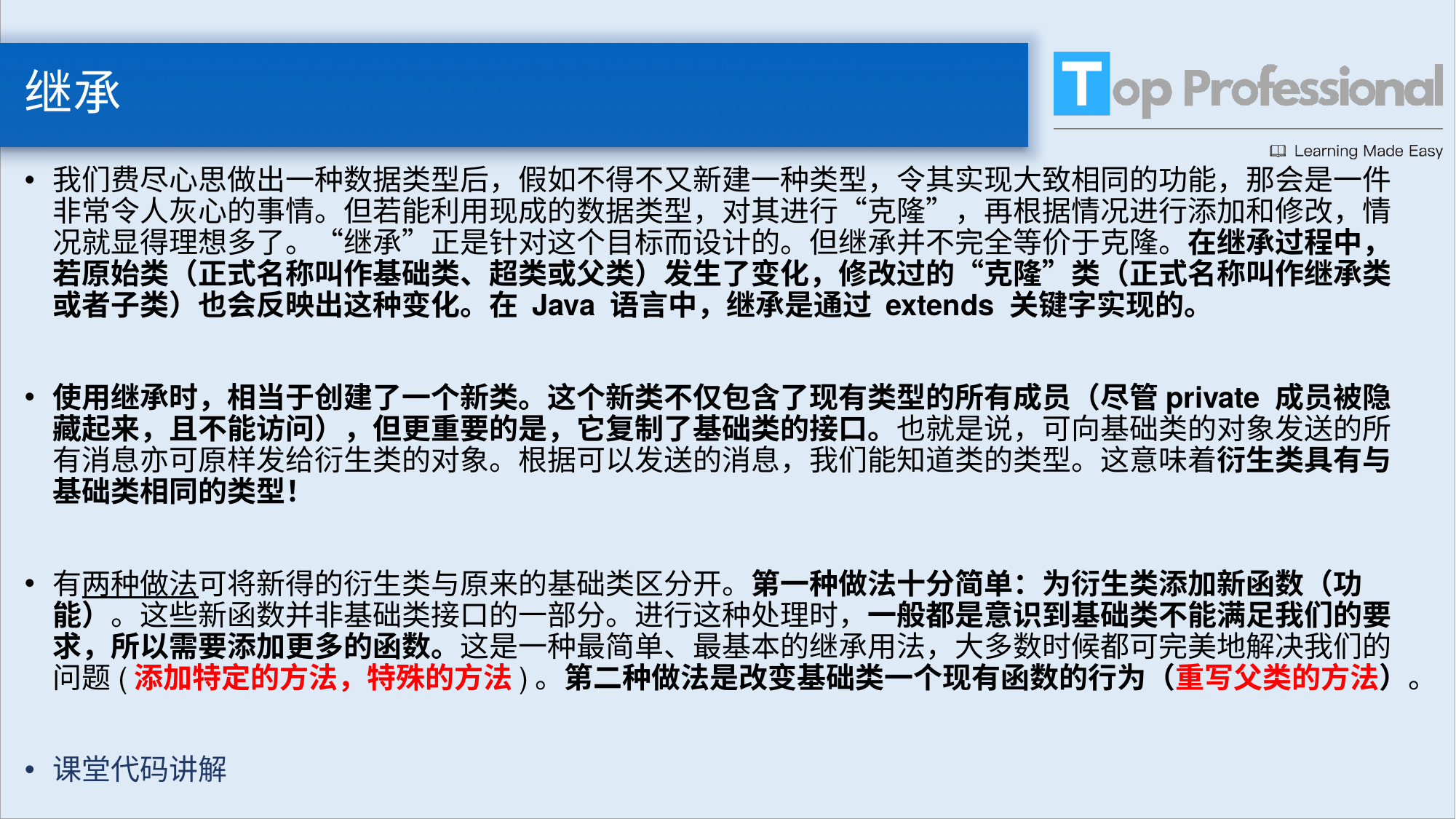

# 继承
我们费尽心思做出一种数据类型后，假如不得不又新建一种类型，令其实现大致相同的功能，那会是一件非常令人灰心的事情。但若能利用现成的数据类型，对其进行“克隆”，再根据情况进行添加和修改，情况就显得理想多了。“继承”正是针对这个目标而设计的。但继承并不完全等价于克隆。在继承过程中，若原始类（正式名称叫作基础类、超类或父类）发生了变化，修改过的“克隆”类（正式名称叫作继承类或者子类）也会反映出这种变化。在 Java 语言中，继承是通过 extends 关键字实现的。

使用继承时，相当于创建了一个新类。这个新类不仅包含了现有类型的所有成员（尽管private 成员被隐藏起来，且不能访问），但更重要的是，它复制了基础类的接口。也就是说，可向基础类的对象发送的所有消息亦可原样发给衍生类的对象。根据可以发送的消息，我们能知道类的类型。这意味着衍生类具有与基础类相同的类型！

有两种做法可将新得的衍生类与原来的基础类区分开。第一种做法十分简单：为衍生类添加新函数（功能）。这些新函数并非基础类接口的一部分。进行这种处理时，一般都是意识到基础类不能满足我们的要求，所以需要添加更多的函数。这是一种最简单、最基本的继承用法，大多数时候都可完美地解决我们的问题(添加特定的方法，特殊的方法)。第二种做法是改变基础类一个现有函数的行为（重写父类的方法）。

课堂代码讲解